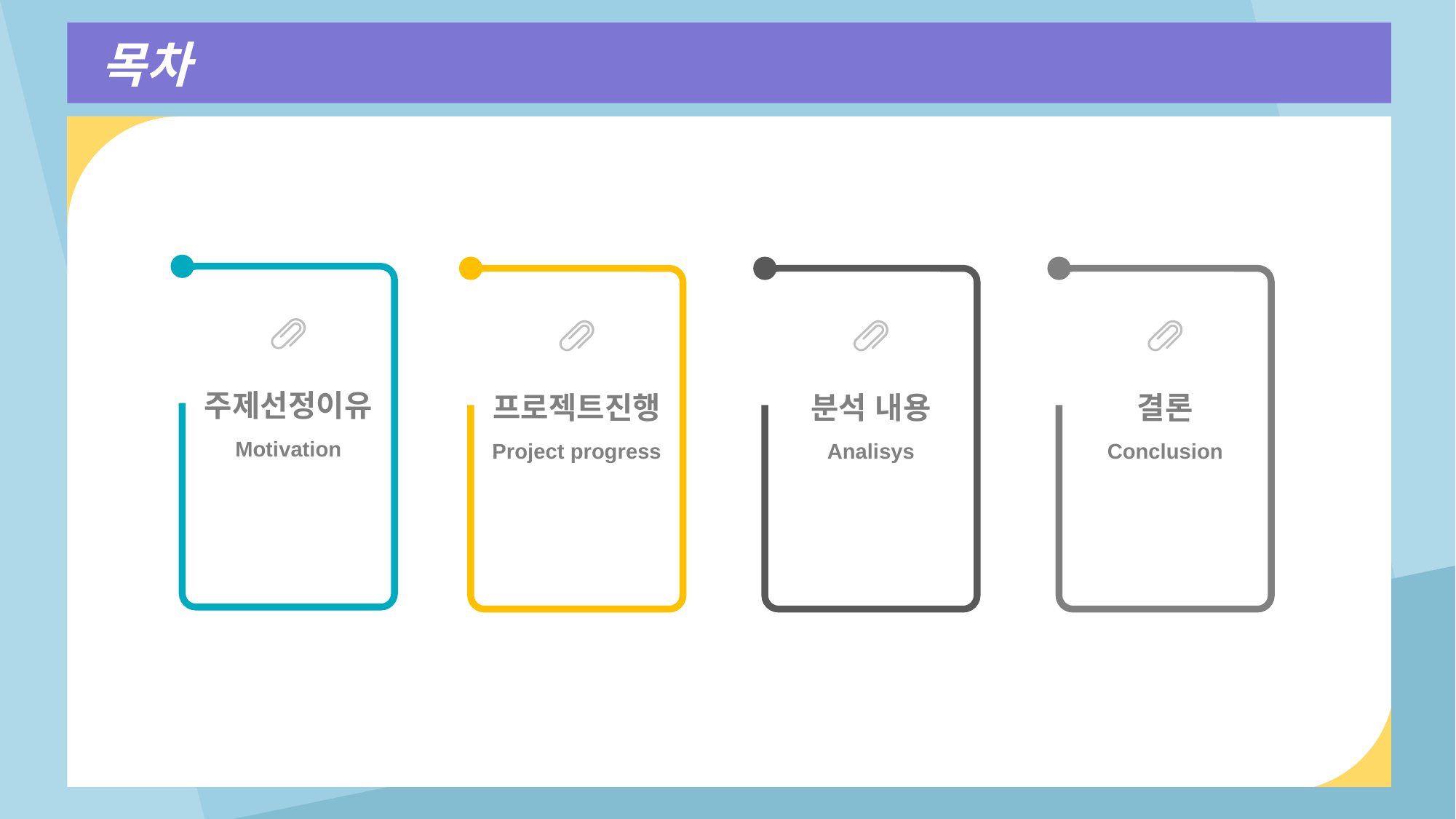

목차

주제선정이유
Motivation

프로젝트진행
Project progress

분석 내용
Analisys

결론
Conclusion